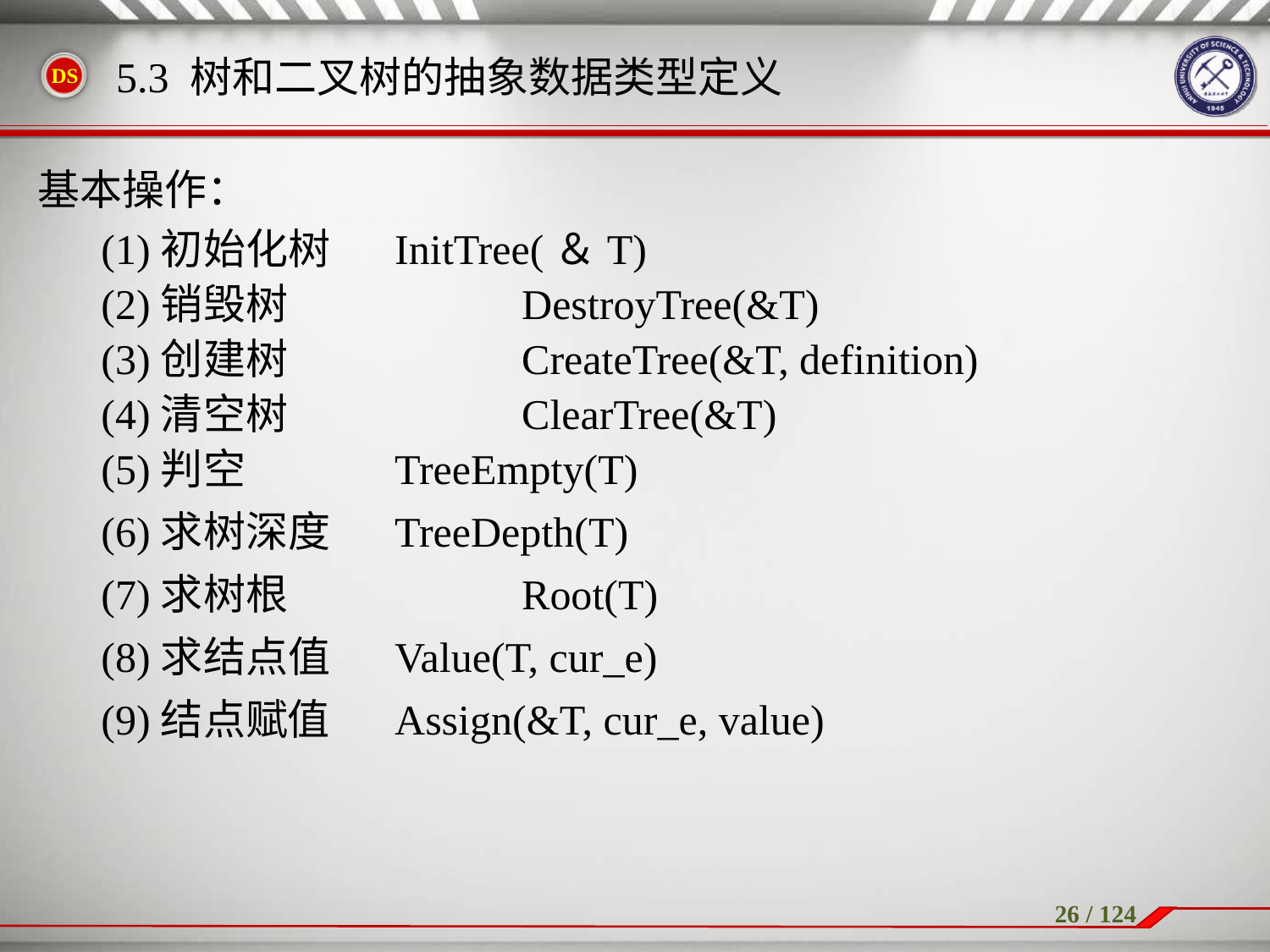

基本操作：
(1)初始化树	InitTree(＆T)
(2)销毁树		DestroyTree(&T)
(3)创建树		CreateTree(&T, definition)
(4)清空树		ClearTree(&T)
(5)判空		TreeEmpty(T)
(6)求树深度	TreeDepth(T)
(7)求树根		Root(T)
(8)求结点值	Value(T, cur_e)
(9)结点赋值	Assign(&T, cur_e, value)
5.3 树和二叉树的抽象数据类型定义